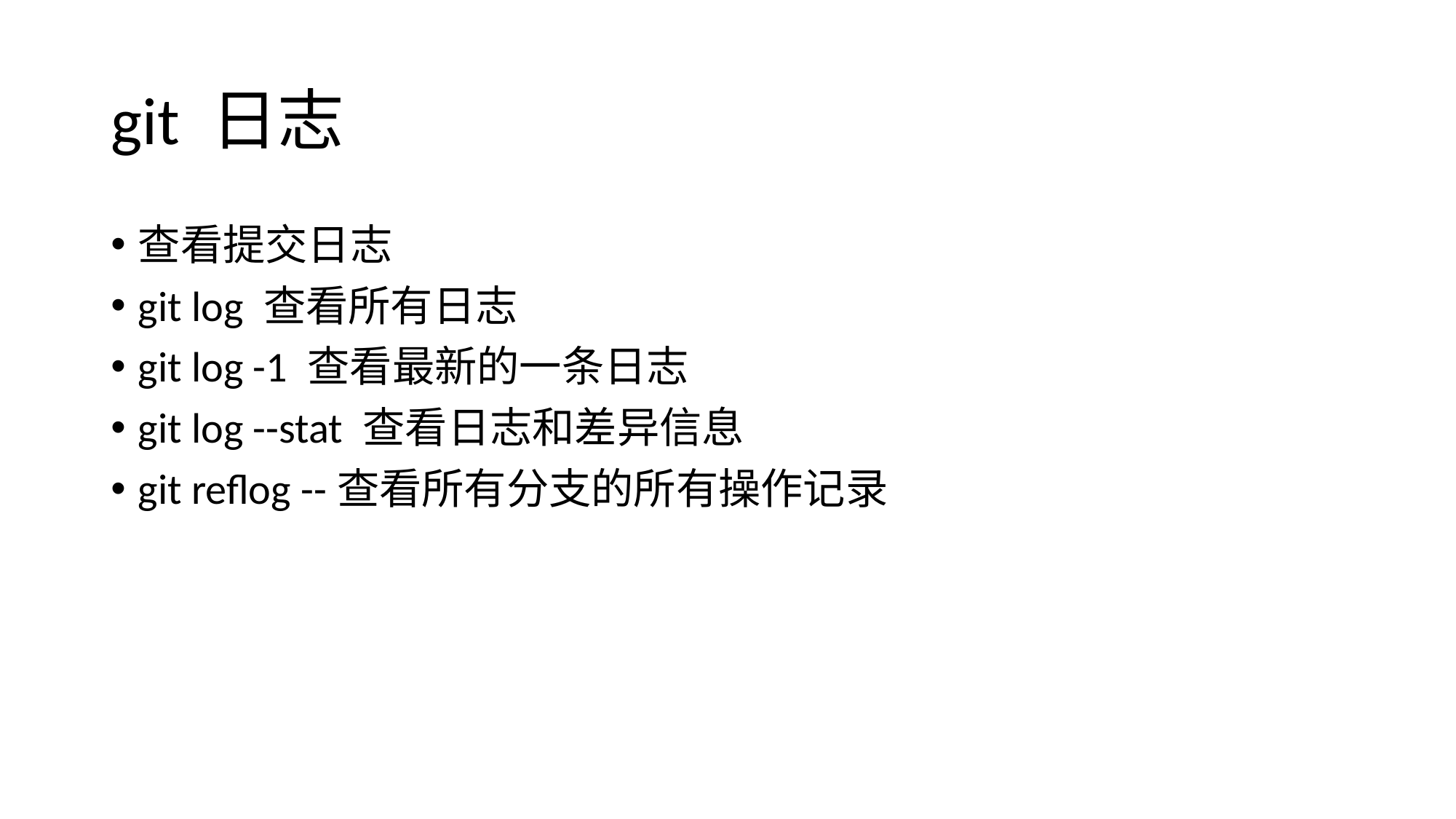

# git 日志
查看提交日志
git log 查看所有日志
git log -1 查看最新的一条日志
git log --stat 查看日志和差异信息
git reflog --查看所有分支的所有操作记录